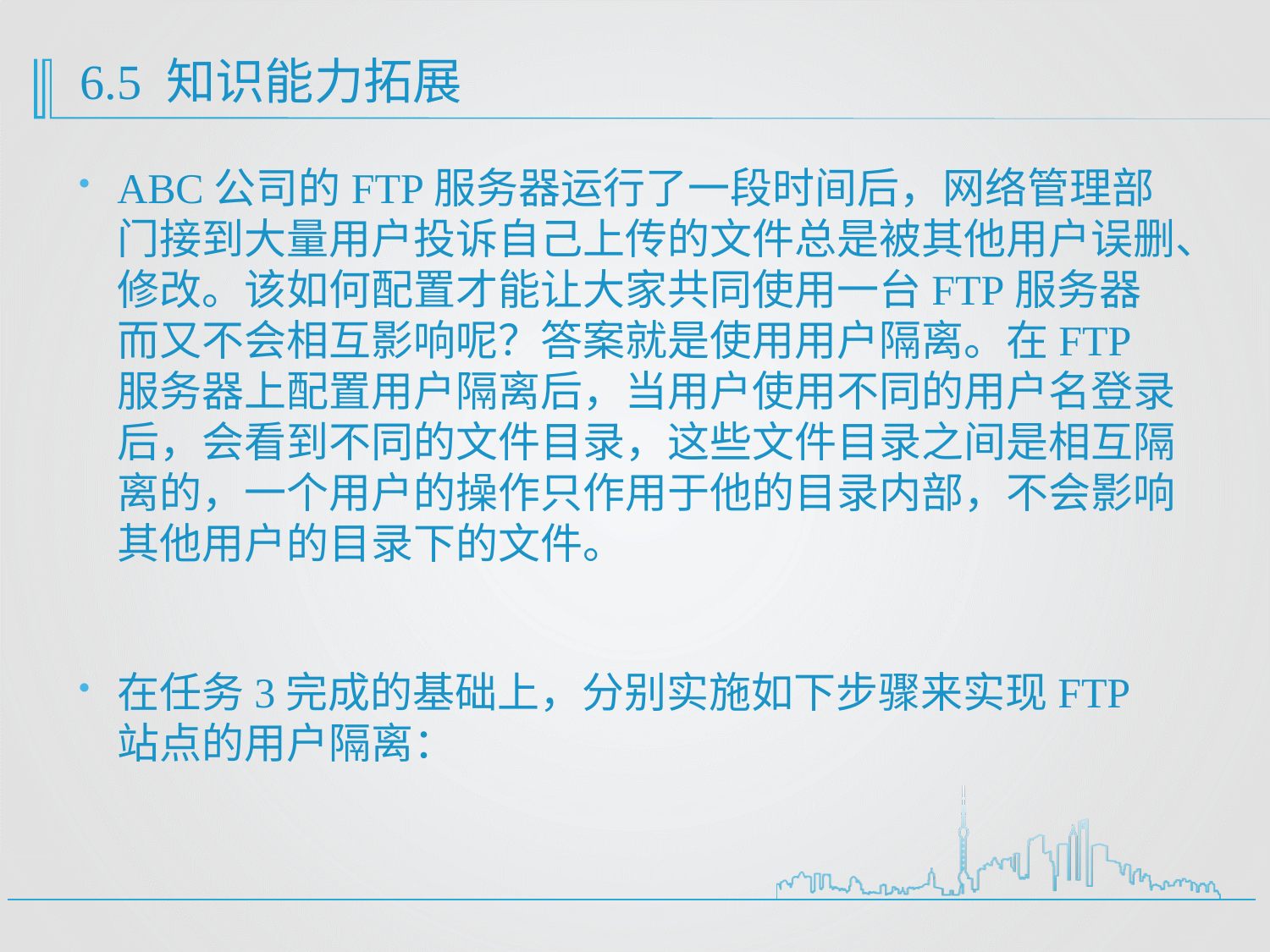

# 6.5 知识能力拓展
ABC公司的FTP服务器运行了一段时间后，网络管理部门接到大量用户投诉自己上传的文件总是被其他用户误删、修改。该如何配置才能让大家共同使用一台FTP服务器而又不会相互影响呢？答案就是使用用户隔离。在FTP服务器上配置用户隔离后，当用户使用不同的用户名登录后，会看到不同的文件目录，这些文件目录之间是相互隔离的，一个用户的操作只作用于他的目录内部，不会影响其他用户的目录下的文件。

在任务3完成的基础上，分别实施如下步骤来实现FTP站点的用户隔离：